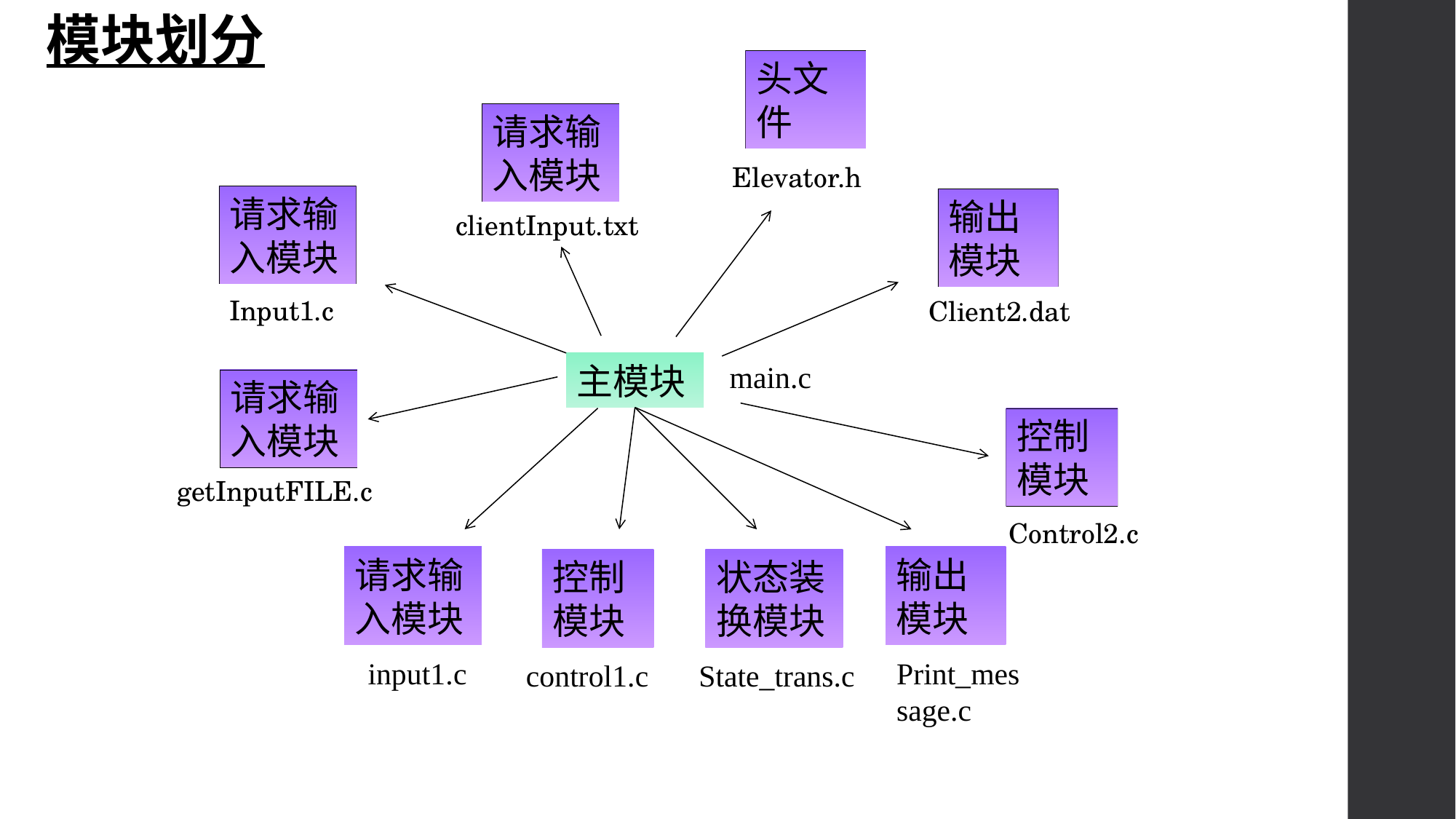

模块划分
头文件
请求输入模块
Elevator.h
请求输入模块
输出模块
clientInput.txt
Input1.c
Client2.dat
主模块
main.c
请求输入模块
控制模块
getInputFILE.c
Control2.c
请求输入模块
输出模块
控制模块
状态装换模块
input1.c
Print_message.c
control1.c
State_trans.c